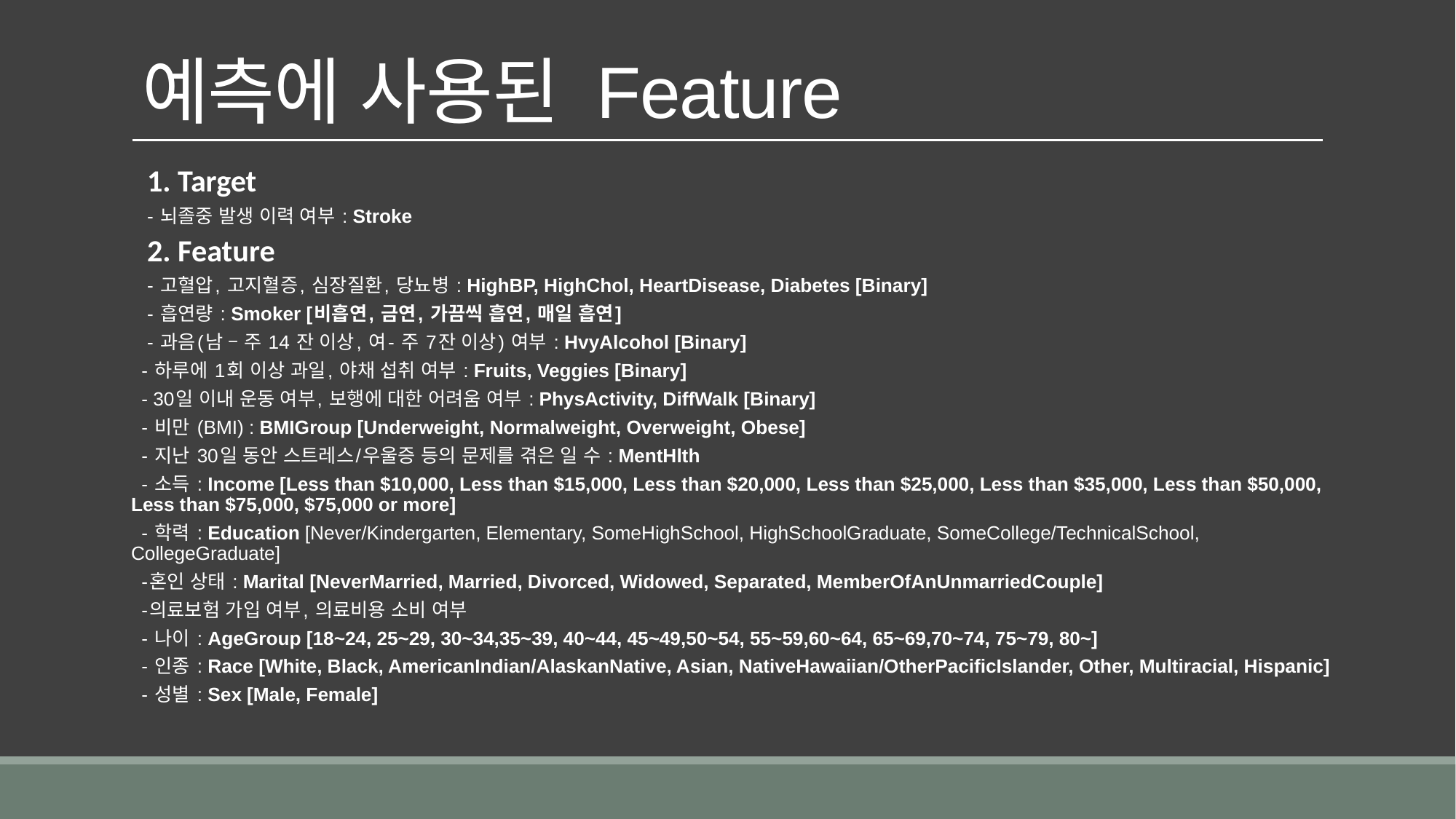

# 예측에 사용된 Feature
1. Target
- 뇌졸중 발생 이력 여부 : Stroke
2. Feature
- 고혈압, 고지혈증, 심장질환, 당뇨병 : HighBP, HighChol, HeartDisease, Diabetes [Binary]
- 흡연량 : Smoker [비흡연, 금연, 가끔씩 흡연, 매일 흡연]
- 과음(남 – 주 14 잔 이상, 여- 주 7잔 이상) 여부 : HvyAlcohol [Binary]
  - 하루에 1회 이상 과일, 야채 섭취 여부 : Fruits, Veggies [Binary]
  - 30일 이내 운동 여부, 보행에 대한 어려움 여부 : PhysActivity, DiffWalk [Binary]
  - 비만 (BMI) : BMIGroup [Underweight, Normalweight, Overweight, Obese]
  - 지난 30일 동안 스트레스/우울증 등의 문제를 겪은 일 수 : MentHlth
  - 소득 : Income [Less than $10,000, Less than $15,000, Less than $20,000, Less than $25,000, Less than $35,000, Less than $50,000, Less than $75,000, $75,000 or more]
  - 학력 : Education [Never/Kindergarten, Elementary, SomeHighSchool, HighSchoolGraduate, SomeCollege/TechnicalSchool, CollegeGraduate]
  -혼인 상태 : Marital [NeverMarried, Married, Divorced, Widowed, Separated, MemberOfAnUnmarriedCouple]
  -의료보험 가입 여부, 의료비용 소비 여부
  - 나이 : AgeGroup [18~24, 25~29, 30~34,35~39, 40~44, 45~49,50~54, 55~59,60~64, 65~69,70~74, 75~79, 80~]
  - 인종 : Race [White, Black, AmericanIndian/AlaskanNative, Asian, NativeHawaiian/OtherPacificIslander, Other, Multiracial, Hispanic]
  - 성별 : Sex [Male, Female]